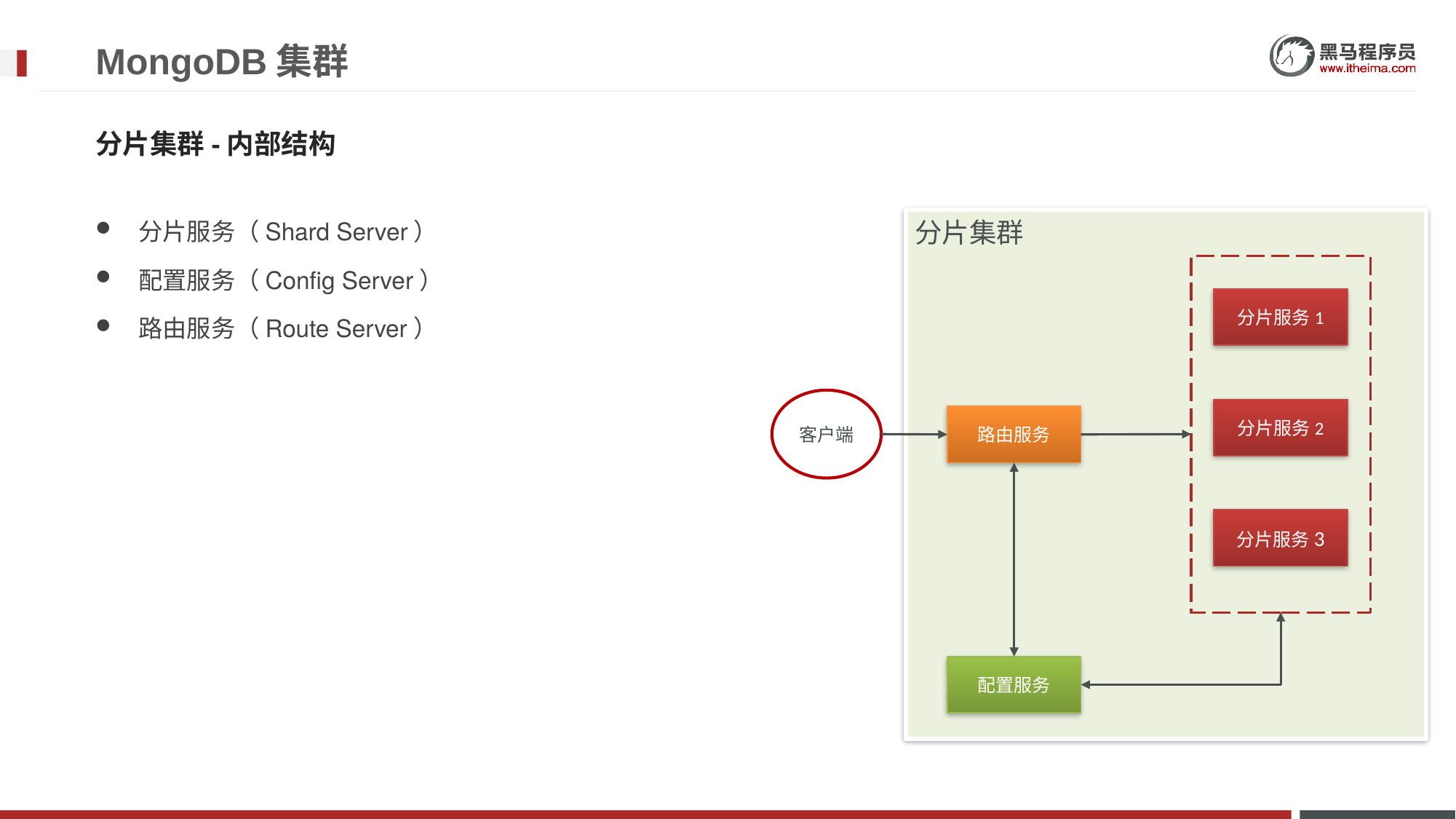

# MongoDB集群
分片集群-内部结构
分片服务（Shard Server）
配置服务（Config Server）
路由服务（Route Server）

分片集群

分片服务1
客户端
分片服务2
路由服务
分片服务3
配置服务